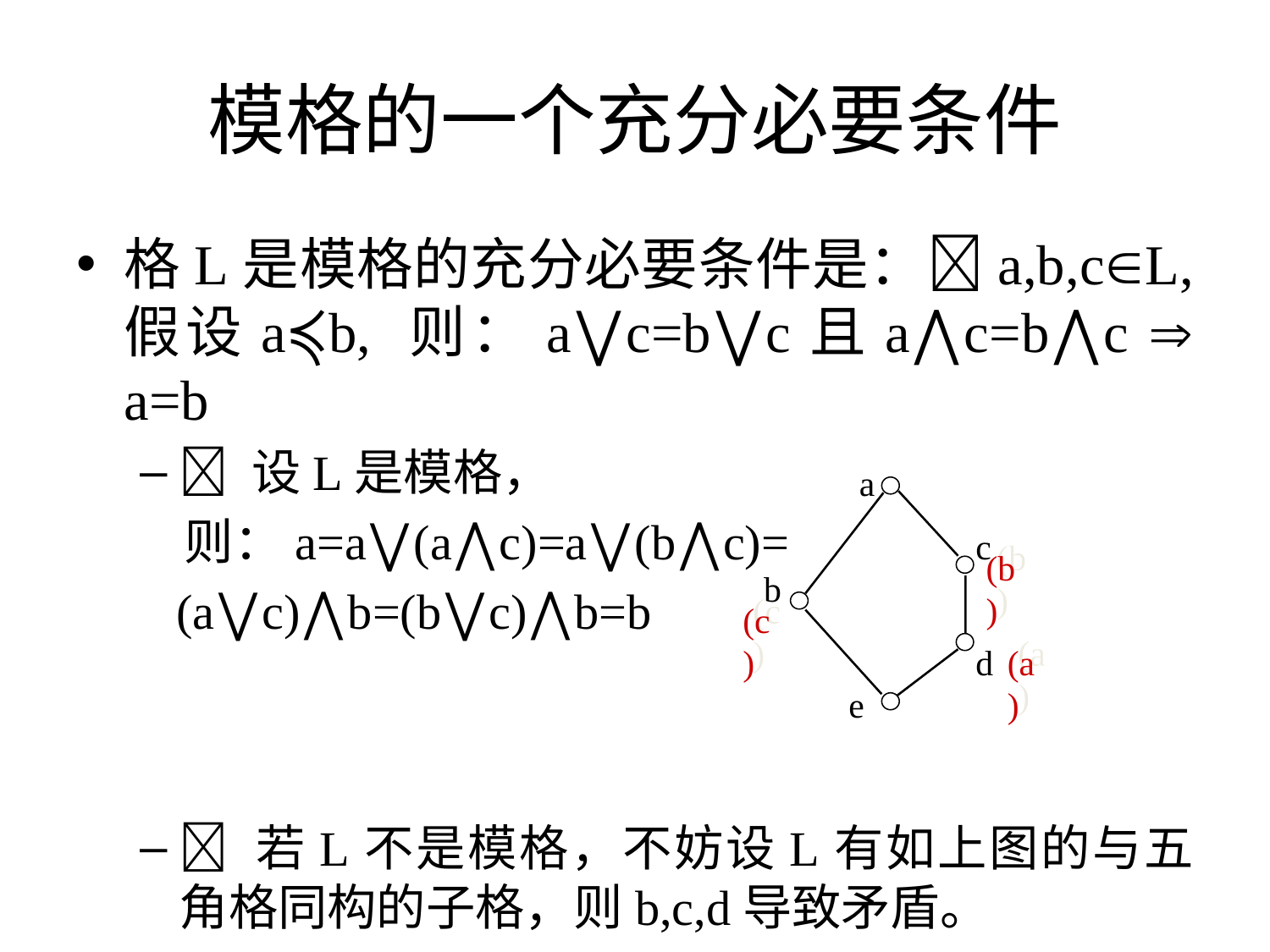

# 模格的一个充分必要条件
格L是模格的充分必要条件是：∀a,b,c∈L, 假设a≼b, 则：a⋁c=b⋁c且a⋀c=b⋀c ⇒ a=b
⇒ 设L是模格，
   则：a=a⋁(a⋀c)=a⋁(b⋀c)=
   (a⋁c)⋀b=(b⋁c)⋀b=b

⇐ 若L不是模格，不妨设L有如上图的与五角格同构的子格，则b,c,d导致矛盾。
a

c
(b)

b

(c)

d
(a)

e